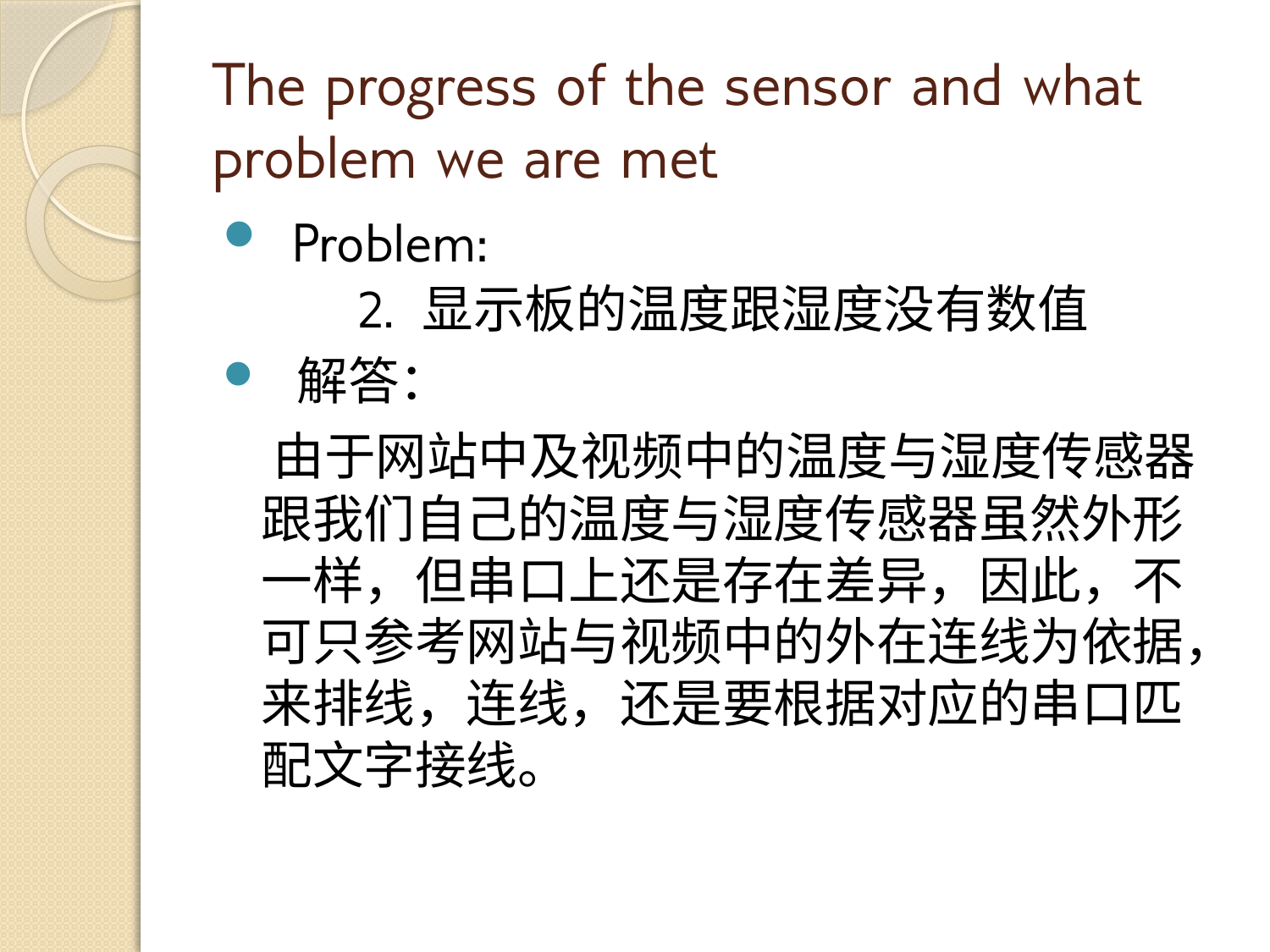

# The progress of the sensor and what problem we are met
Problem:
    2. 显示板的温度跟湿度没有数值
  解答：
   由于网站中及视频中的温度与湿度传感器跟我们自己的温度与湿度传感器虽然外形一样，但串口上还是存在差异，因此，不可只参考网站与视频中的外在连线为依据，来排线，连线，还是要根据对应的串口匹配文字接线。